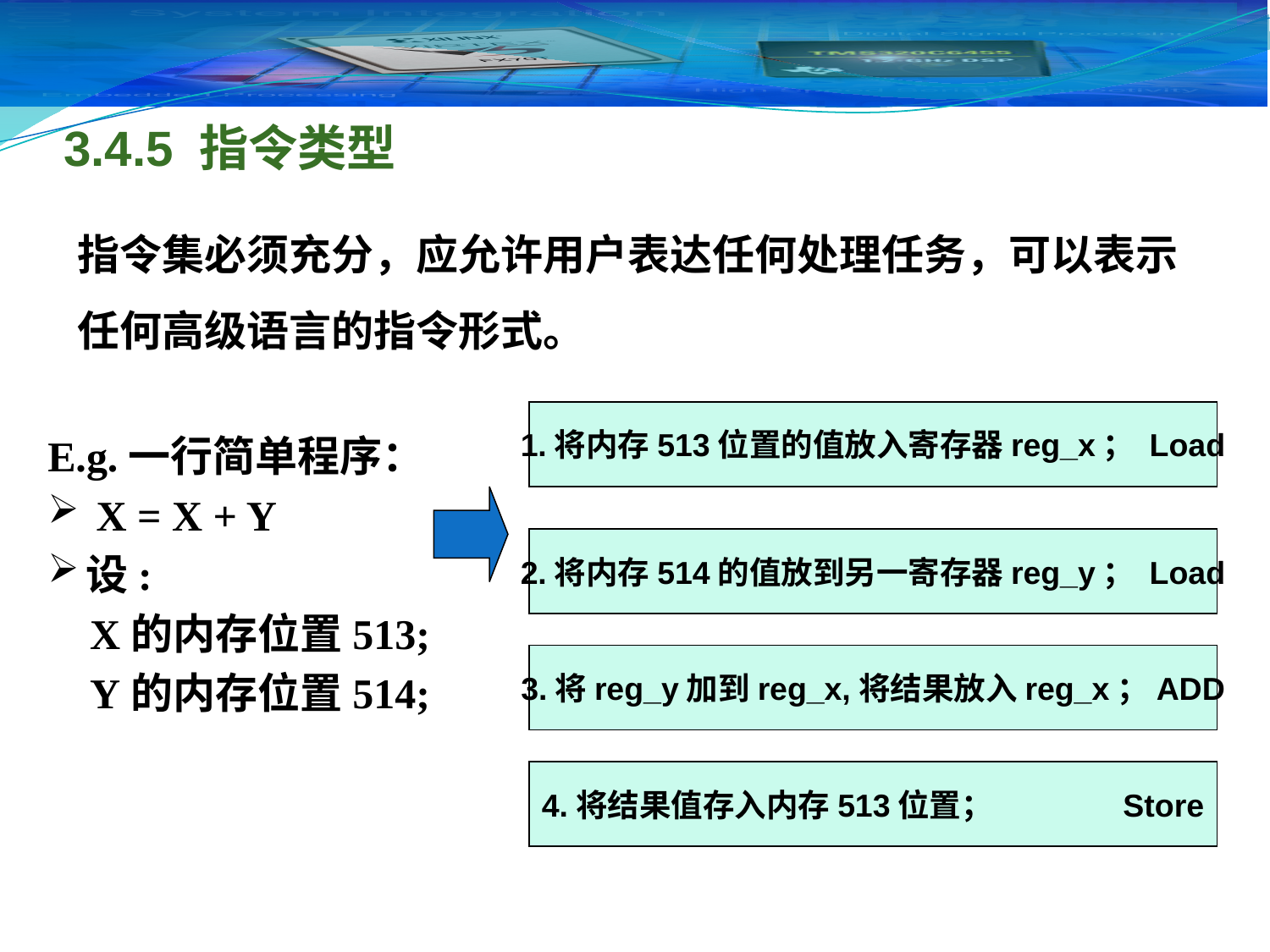

# 3.4.5 指令类型
指令集必须充分，应允许用户表达任何处理任务，可以表示任何高级语言的指令形式。
1.将内存513位置的值放入寄存器reg_x； Load
E.g.一行简单程序：
 X = X + Y
设:
    X的内存位置513;
    Y的内存位置514;

2.将内存514的值放到另一寄存器reg_y； Load
3.将reg_y加到reg_x,将结果放入reg_x；ADD
4.将结果值存入内存513位置；                 Store